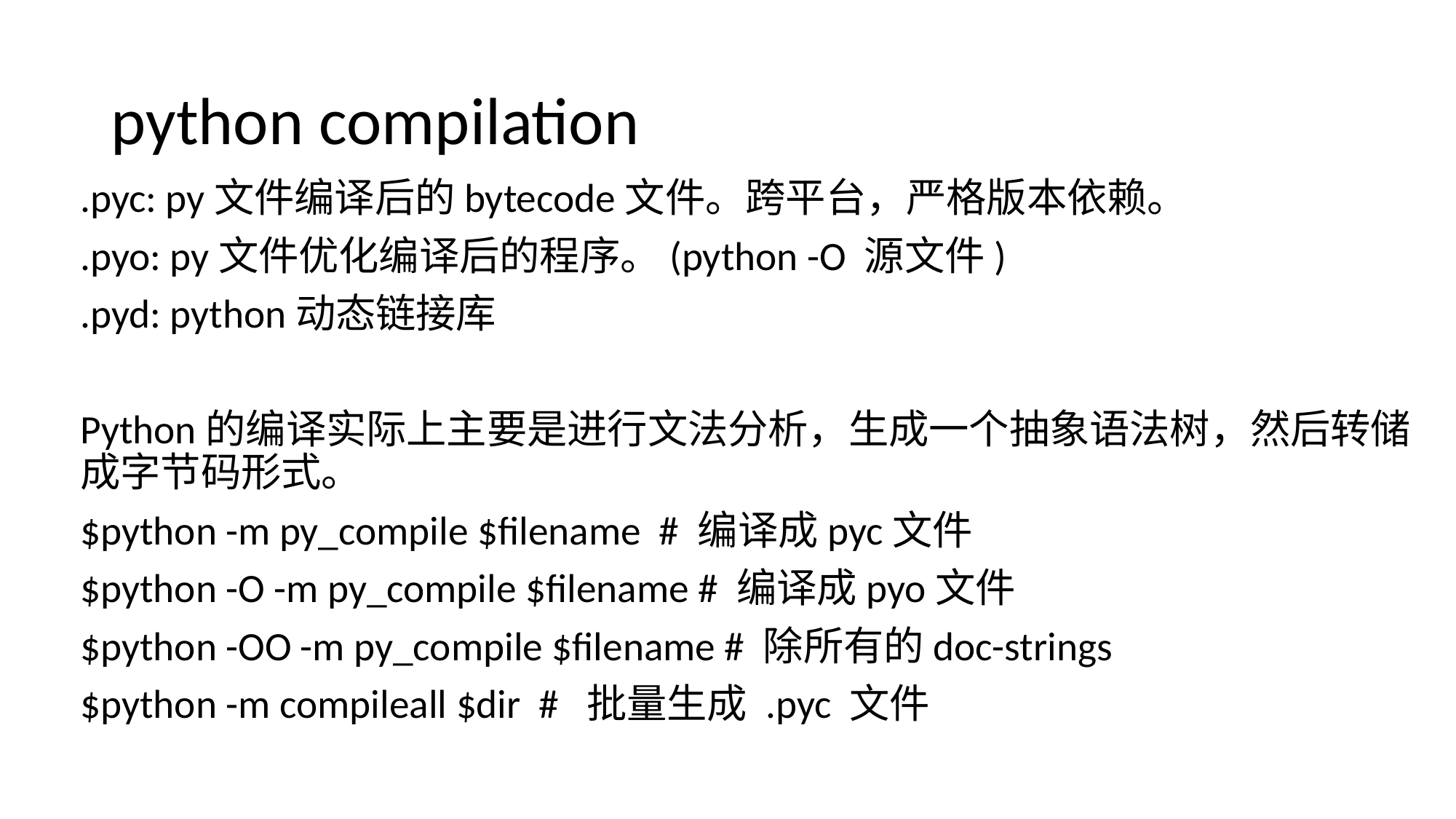

# python compilation
.pyc: py文件编译后的bytecode文件。跨平台，严格版本依赖。
.pyo: py文件优化编译后的程序。(python -O 源文件)
.pyd: python动态链接库

Python的编译实际上主要是进行文法分析，生成一个抽象语法树，然后转储成字节码形式。
$python -m py_compile $filename  # 编译成pyc文件
$python -O -m py_compile $filename # 编译成pyo文件
$python -OO -m py_compile $filename # 除所有的doc-strings
$python -m compileall $dir  #  批量生成 .pyc 文件